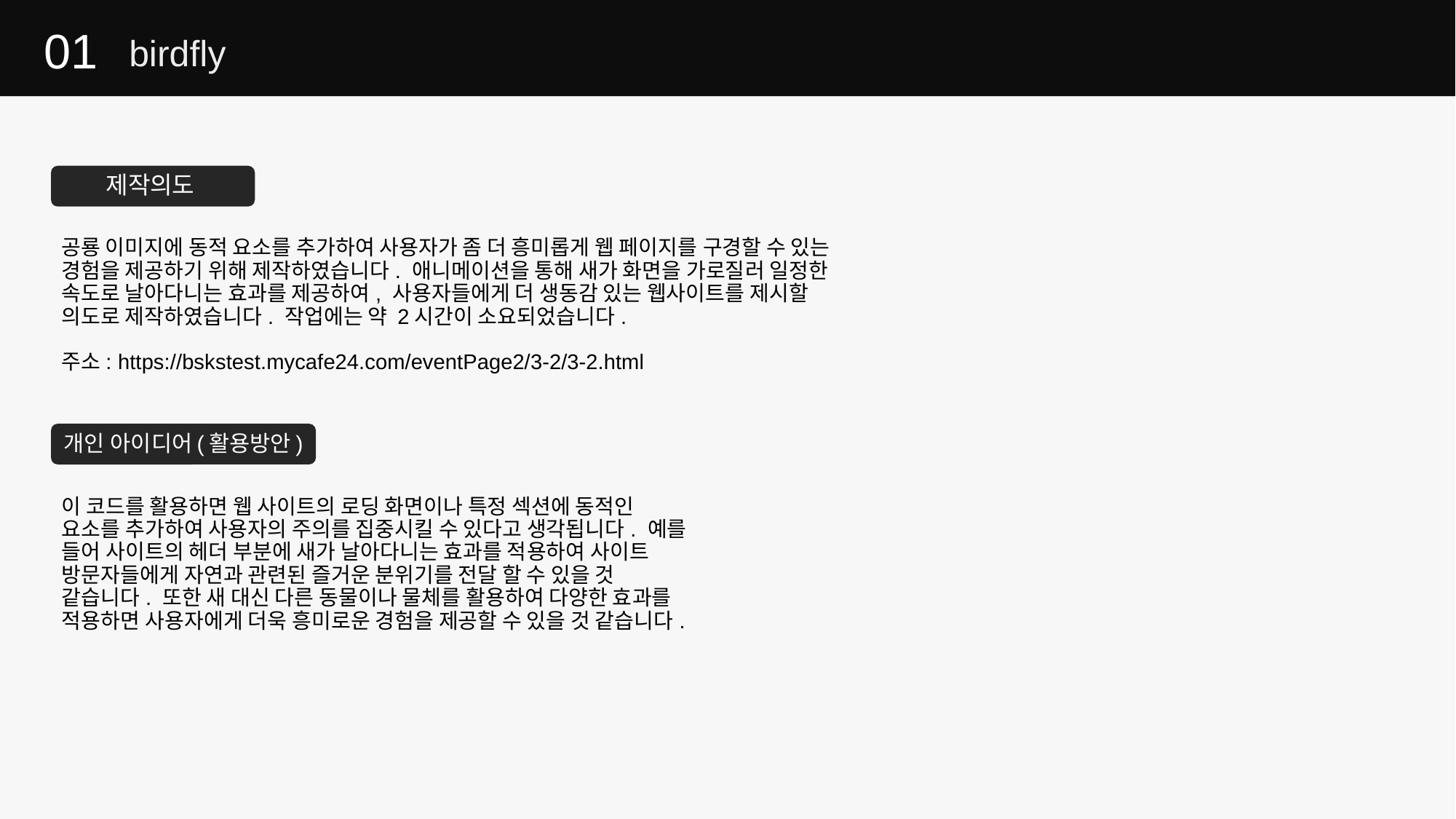

# 01
birdfly

제작의도
공룡 이미지에 동적 요소를 추가하여 사용자가 좀 더 흥미롭게 웹 페이지를 구경할 수 있는 경험을 제공하기 위해 제작하였습니다. 애니메이션을 통해 새가 화면을 가로질러 일정한 속도로 날아다니는 효과를 제공하여, 사용자들에게 더 생동감 있는 웹사이트를 제시할 의도로 제작하였습니다. 작업에는 약 2시간이 소요되었습니다.

주소: https://bskstest.mycafe24.com/eventPage2/3-2/3-2.html

개인 아이디어(활용방안)
이 코드를 활용하면 웹 사이트의 로딩 화면이나 특정 섹션에 동적인 요소를 추가하여 사용자의 주의를 집중시킬 수 있다고 생각됩니다. 예를 들어 사이트의 헤더 부분에 새가 날아다니는 효과를 적용하여 사이트 방문자들에게 자연과 관련된 즐거운 분위기를 전달 할 수 있을 것 같습니다. 또한 새 대신 다른 동물이나 물체를 활용하여 다양한 효과를 적용하면 사용자에게 더욱 흥미로운 경험을 제공할 수 있을 것 같습니다.